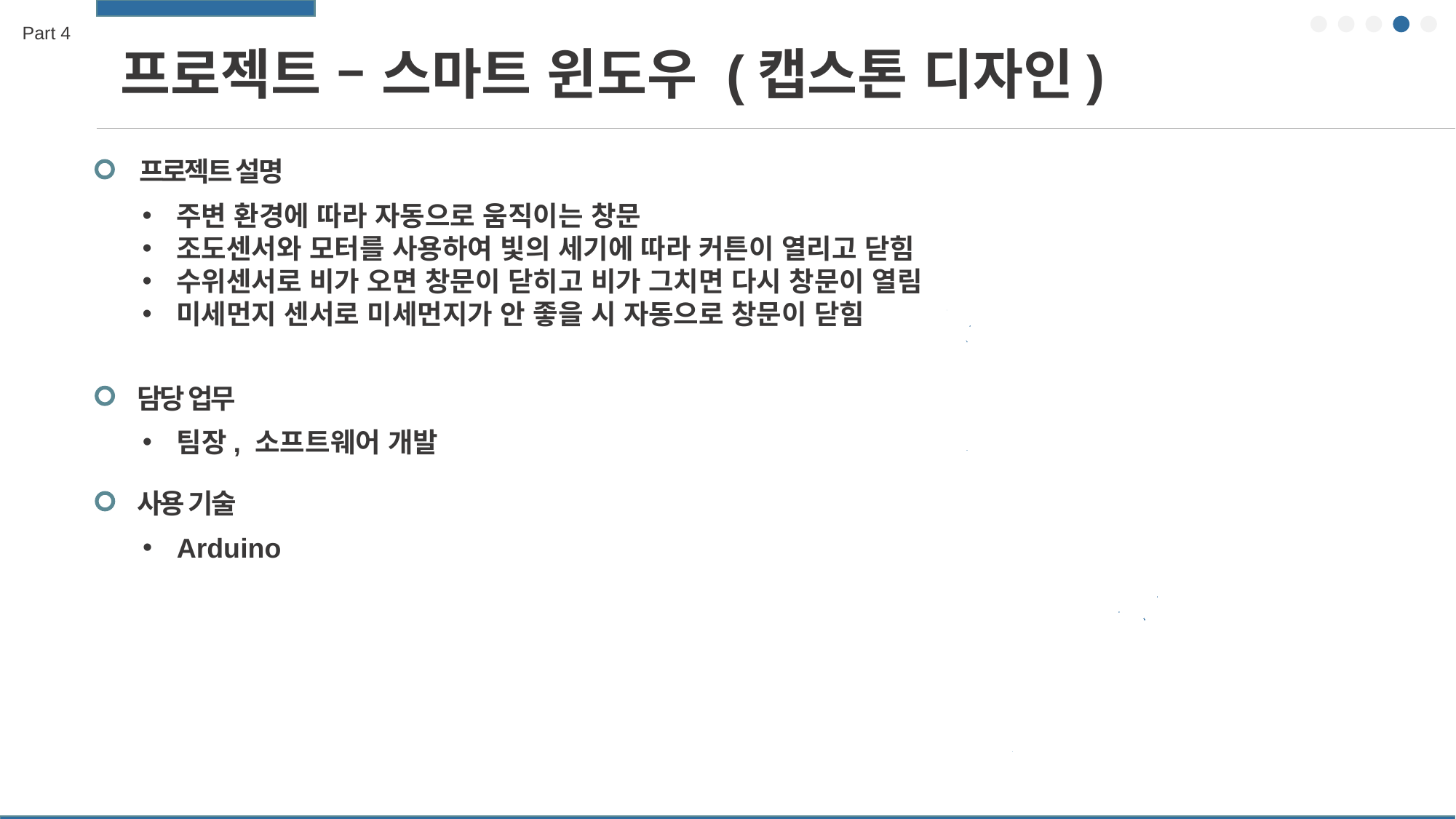

Part 4

프로젝트 – 스마트 윈도우 (캡스톤 디자인)
프로젝트 설명

주변 환경에 따라 자동으로 움직이는 창문
조도센서와 모터를 사용하여 빛의 세기에 따라 커튼이 열리고 닫힘
수위센서로 비가 오면 창문이 닫히고 비가 그치면 다시 창문이 열림
미세먼지 센서로 미세먼지가 안 좋을 시 자동으로 창문이 닫힘

담당 업무

팀장, 소프트웨어 개발
사용 기술

Arduino